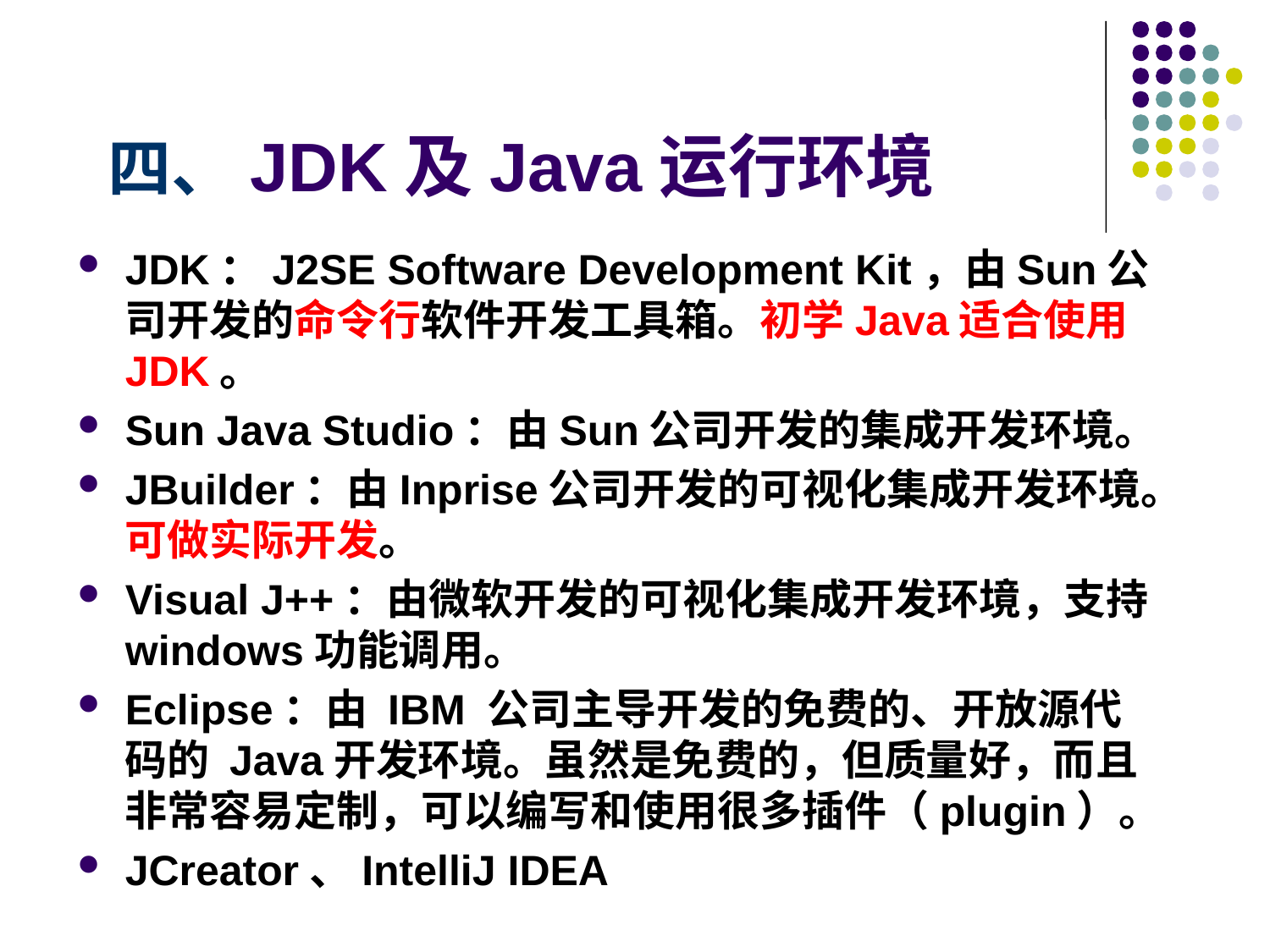

# 四、JDK及Java运行环境
JDK：J2SE Software Development Kit，由Sun公司开发的命令行软件开发工具箱。初学Java适合使用JDK。
Sun Java Studio：由Sun公司开发的集成开发环境。
JBuilder：由Inprise公司开发的可视化集成开发环境。可做实际开发。
Visual J++：由微软开发的可视化集成开发环境，支持windows功能调用。
Eclipse：由 IBM 公司主导开发的免费的、开放源代码的 Java开发环境。虽然是免费的，但质量好，而且非常容易定制，可以编写和使用很多插件（plugin）。
JCreator、IntelliJ IDEA